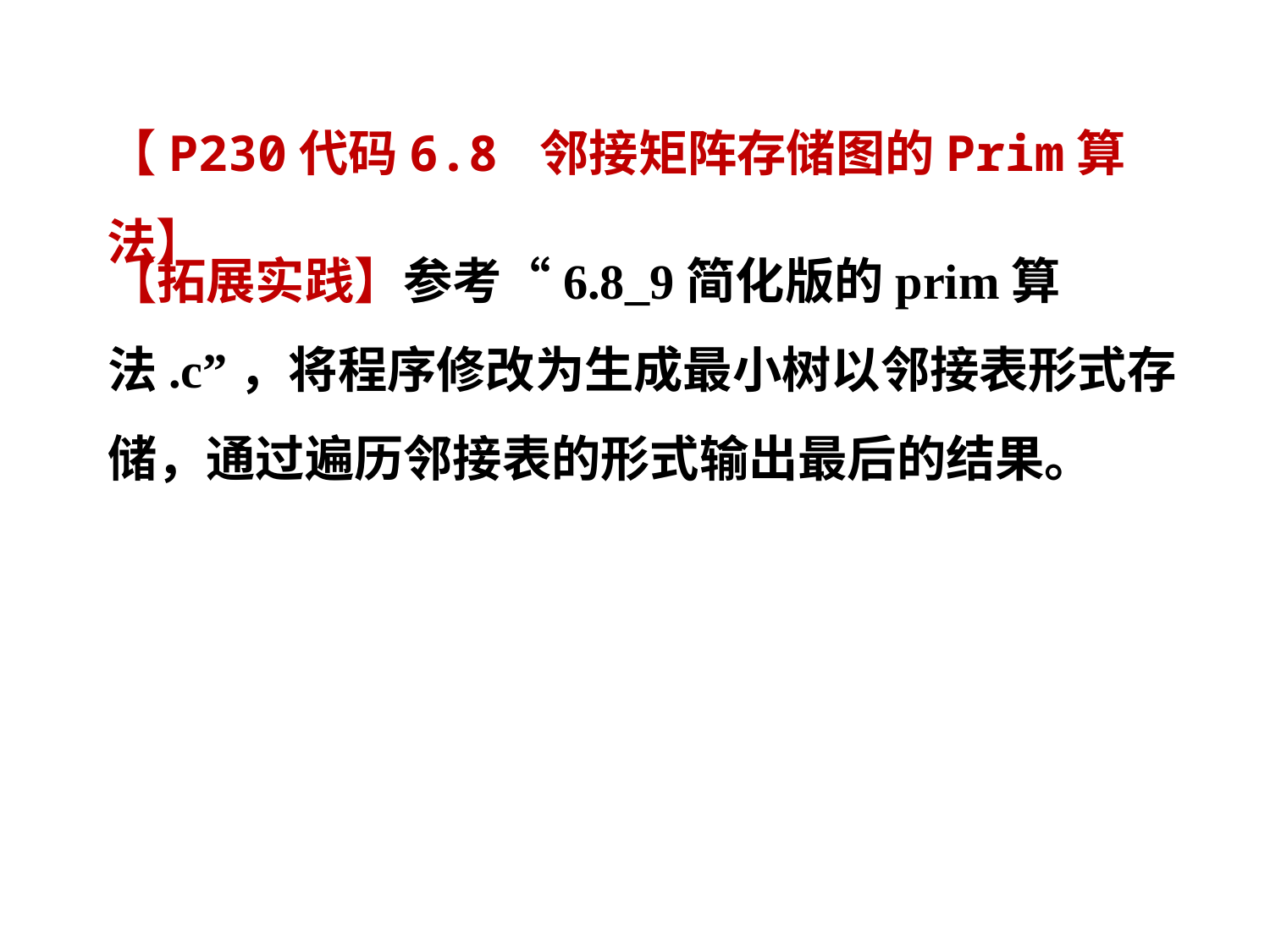

【P230代码6.8 邻接矩阵存储图的Prim算法】
【拓展实践】参考“6.8_9简化版的prim算法.c”，将程序修改为生成最小树以邻接表形式存储，通过遍历邻接表的形式输出最后的结果。